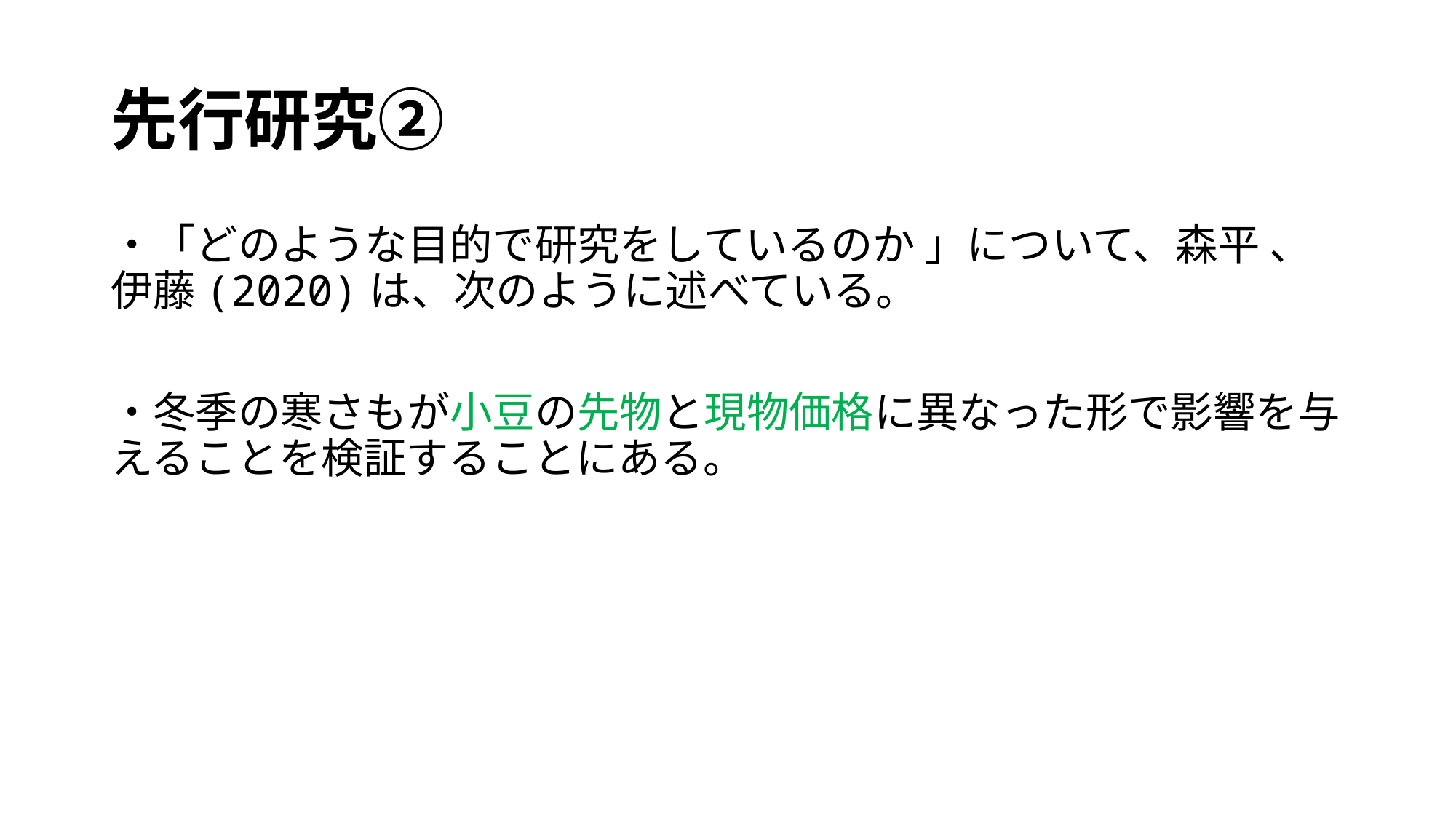

# 先行研究②
・「どのような⽬的で研究をしているのか 」について、森平 、伊藤(2020)は、次のように述べている。

・冬季の寒さもが小豆の先物と現物価格に異なった形で影響を与えることを検証することにある。